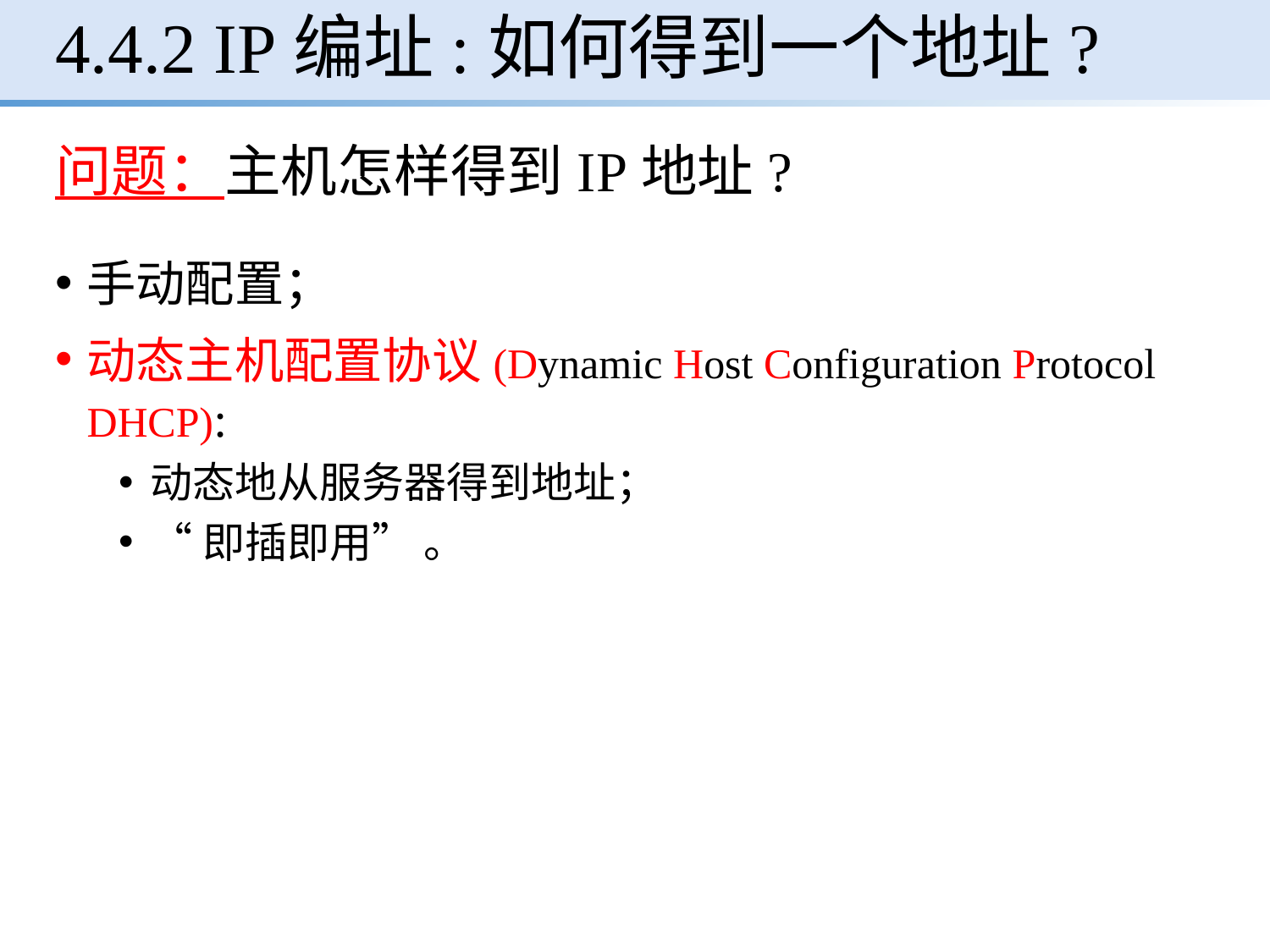

# 4.4.2 IP编址:如何得到一个地址?
问题：主机怎样得到IP地址?
手动配置；
动态主机配置协议(Dynamic Host Configuration Protocol DHCP):
动态地从服务器得到地址；
“即插即用” 。